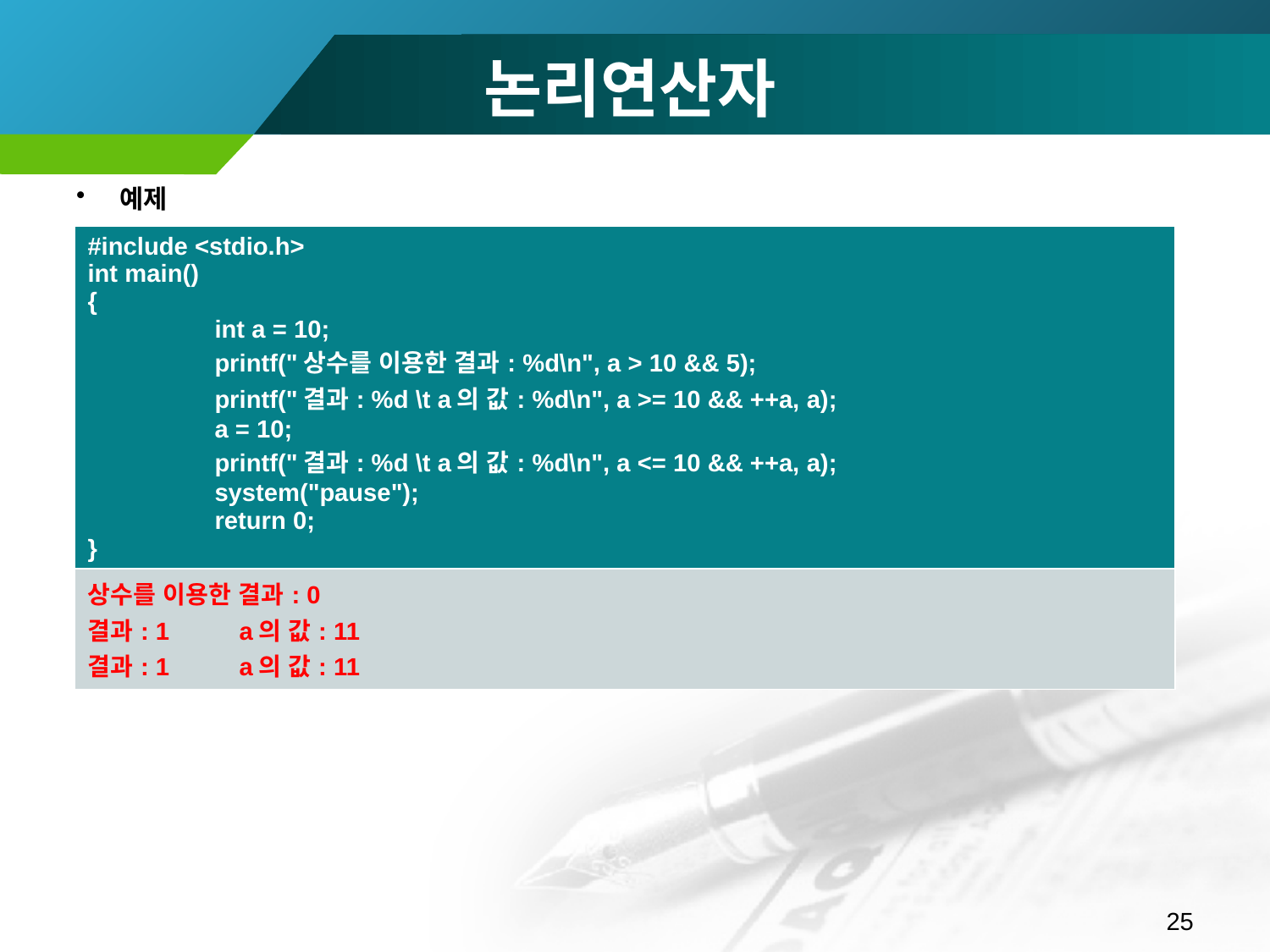

# 논리연산자
예제
| #include <stdio.h> int main() { int a = 10; printf("상수를 이용한 결과: %d\n", a > 10 && 5); printf("결과: %d \t a의 값: %d\n", a >= 10 && ++a, a); a = 10; printf("결과: %d \t a의 값: %d\n", a <= 10 && ++a, a); system("pause"); return 0; } |
| --- |
| 상수를 이용한 결과: 0 결과: 1 a의 값: 11 결과: 1 a의 값: 11 |
25